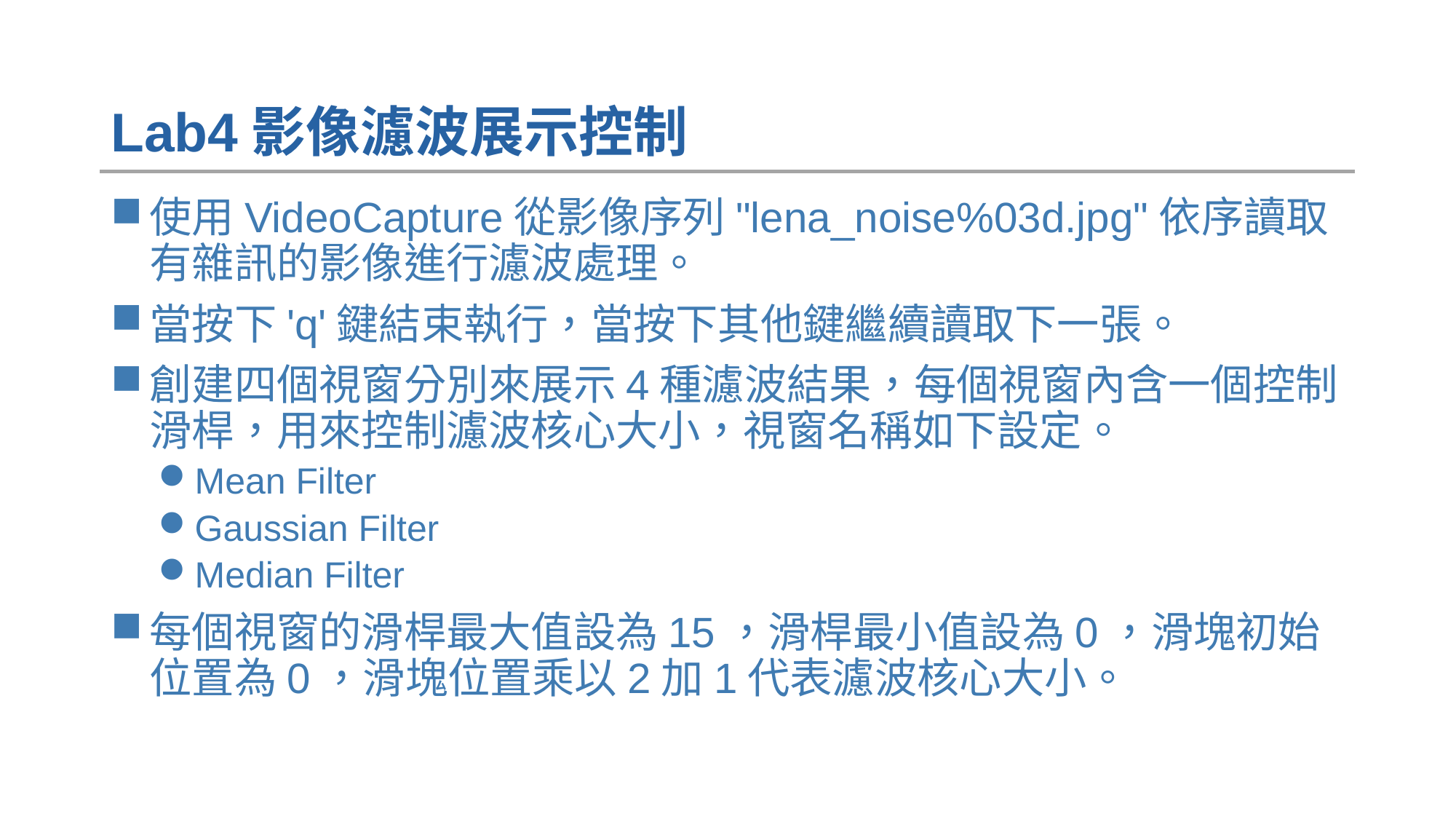

# Lab4影像濾波展示控制
使用VideoCapture從影像序列"lena_noise%03d.jpg"依序讀取有雜訊的影像進行濾波處理。
當按下'q'鍵結束執行，當按下其他鍵繼續讀取下一張。
創建四個視窗分別來展示4種濾波結果，每個視窗內含一個控制滑桿，用來控制濾波核心大小，視窗名稱如下設定。
Mean Filter
Gaussian Filter
Median Filter
每個視窗的滑桿最大值設為15，滑桿最小值設為0，滑塊初始位置為0，滑塊位置乘以2加1代表濾波核心大小。